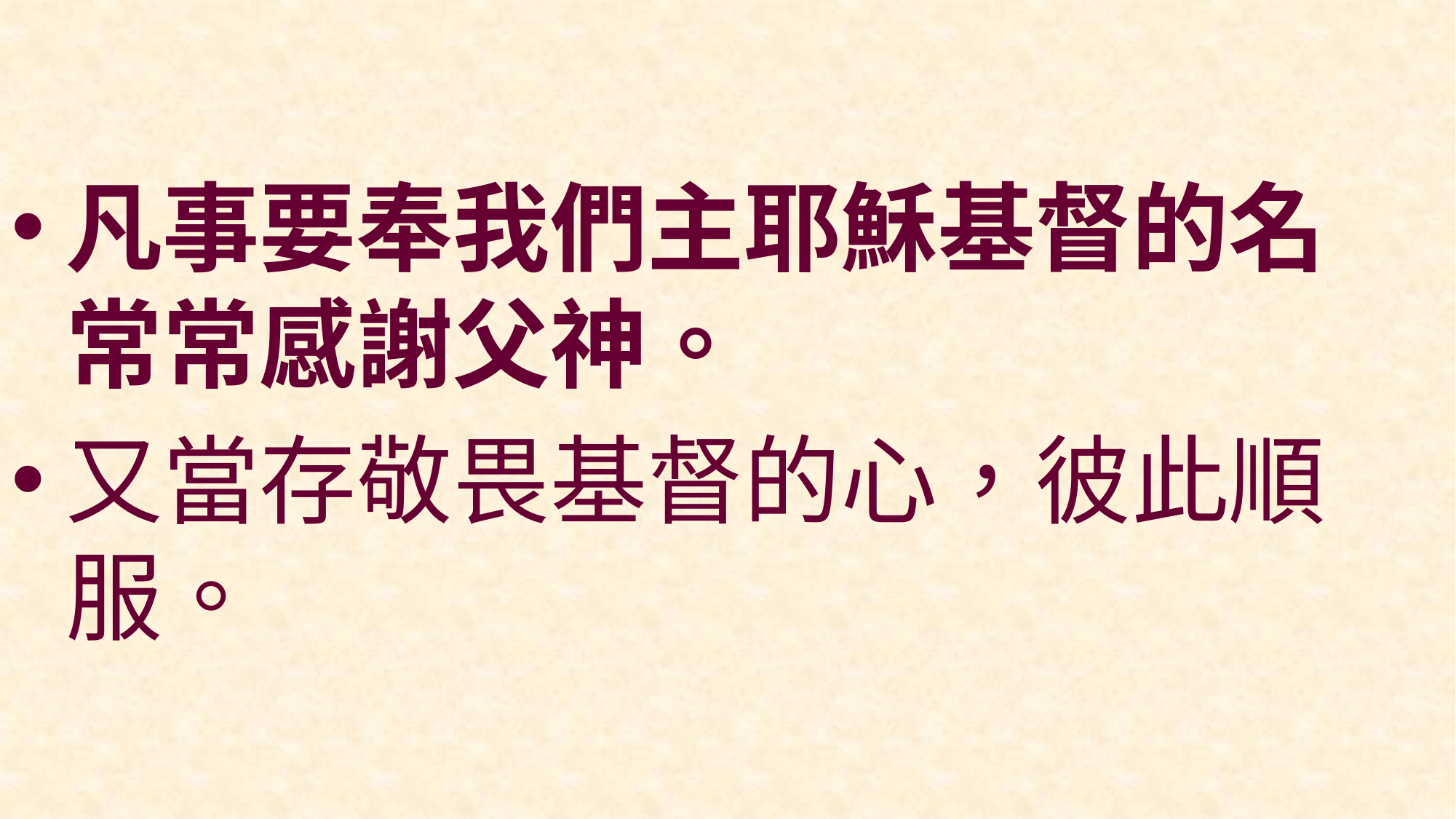

凡事要奉我們主耶穌基督的名常常感謝父神。
又當存敬畏基督的心，彼此順服。